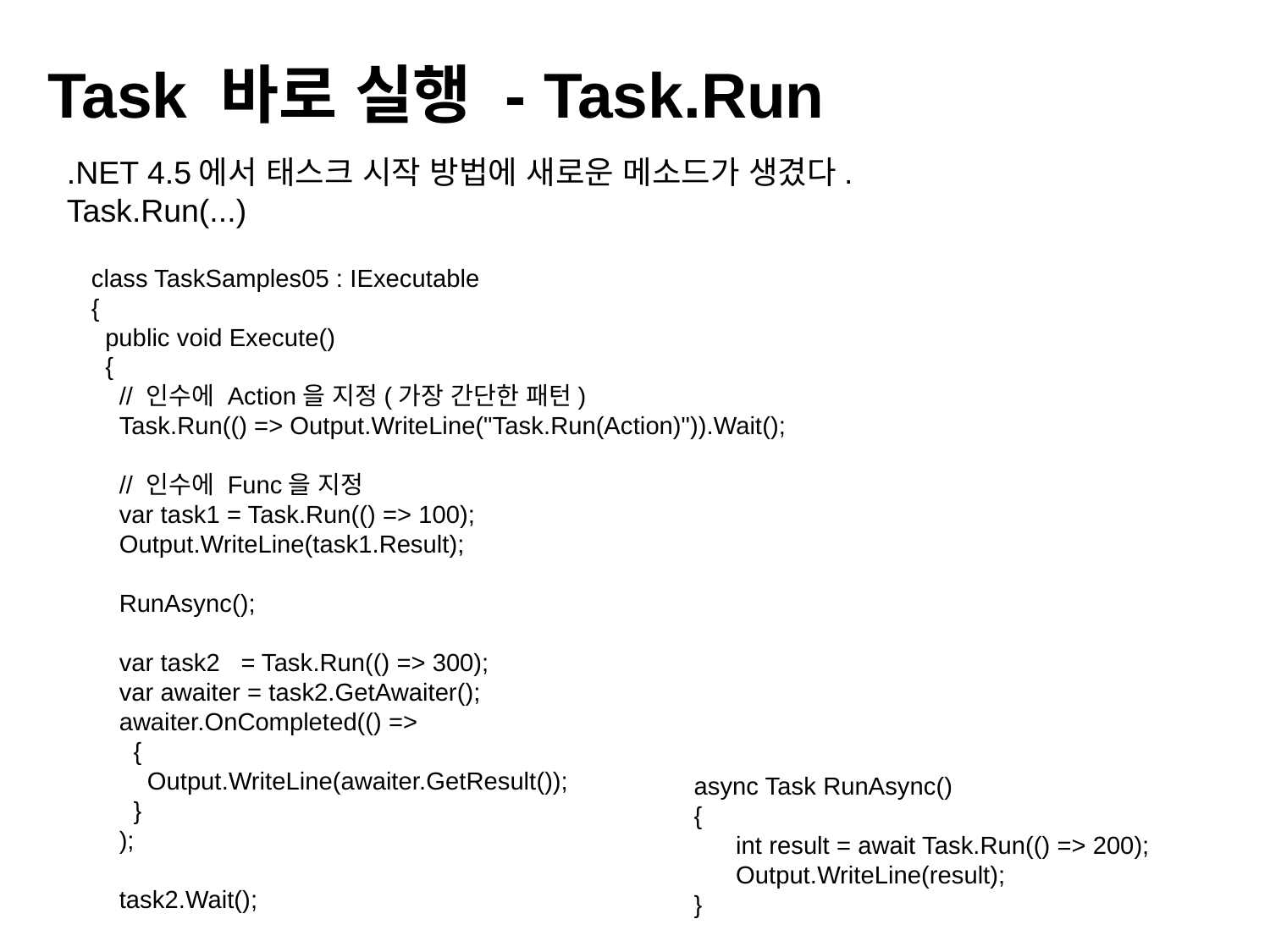

Task 바로 실행 - Task.Run
.NET 4.5에서 태스크 시작 방법에 새로운 메소드가 생겼다.
Task.Run(...)
  class TaskSamples05 : IExecutable
  {
    public void Execute()
    {
      // 인수에 Action을 지정(가장 간단한 패턴)
      Task.Run(() => Output.WriteLine("Task.Run(Action)")).Wait();

      // 인수에 Func을 지정
      var task1 = Task.Run(() => 100);
      Output.WriteLine(task1.Result);

      RunAsync();

      var task2   = Task.Run(() => 300);
      var awaiter = task2.GetAwaiter();
      awaiter.OnCompleted(() =>
        {
          Output.WriteLine(awaiter.GetResult());
        }
      );

      task2.Wait();
async Task RunAsync()
{
      int result = await Task.Run(() => 200);
      Output.WriteLine(result);
}